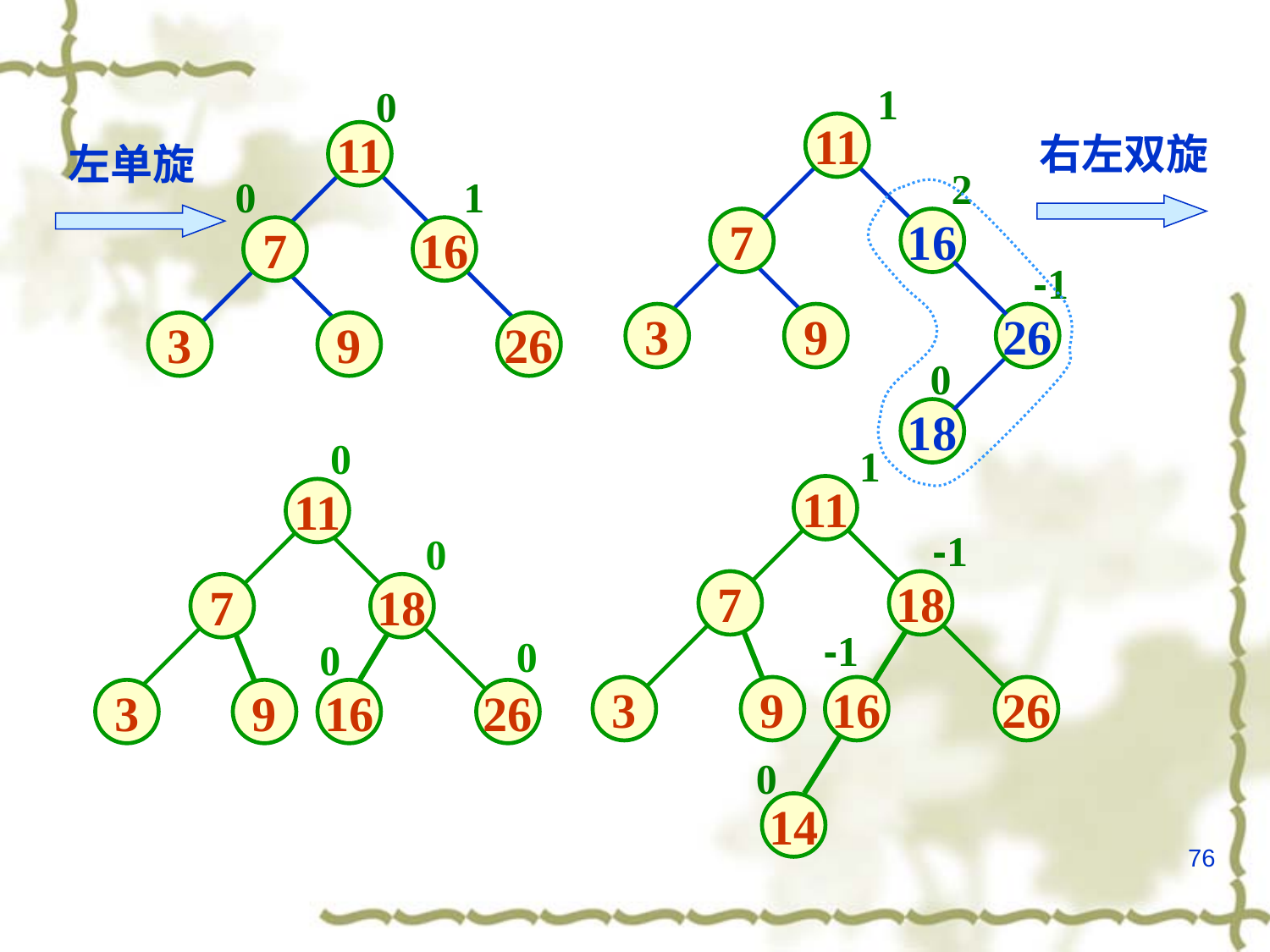

1
11
2

7
16

-1

3
9
26
0

18
0
11
0

1

7
16

3
9
26
左单旋

右左双旋

0
11
0

7
18

0

3
9
16
26
1
11
-1

7
18

-1

3
9
16
26
14
0
0
76